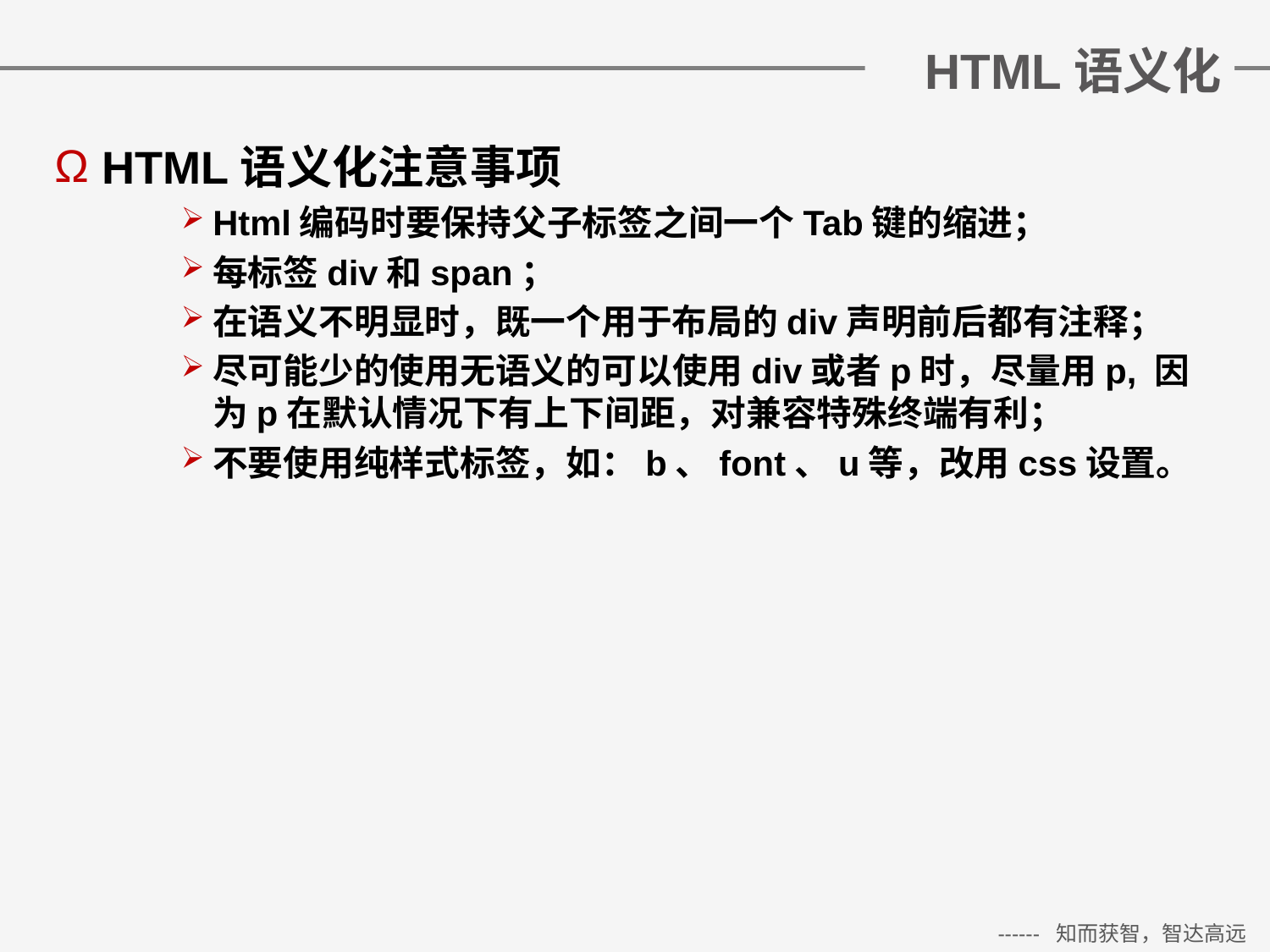

# HTML语义化
HTML语义化注意事项
Html编码时要保持父子标签之间一个Tab键的缩进；
每标签div和span；
在语义不明显时，既一个用于布局的div声明前后都有注释；
尽可能少的使用无语义的可以使用div或者p时，尽量用p, 因为p在默认情况下有上下间距，对兼容特殊终端有利；
不要使用纯样式标签，如：b、font、u等，改用css设置。